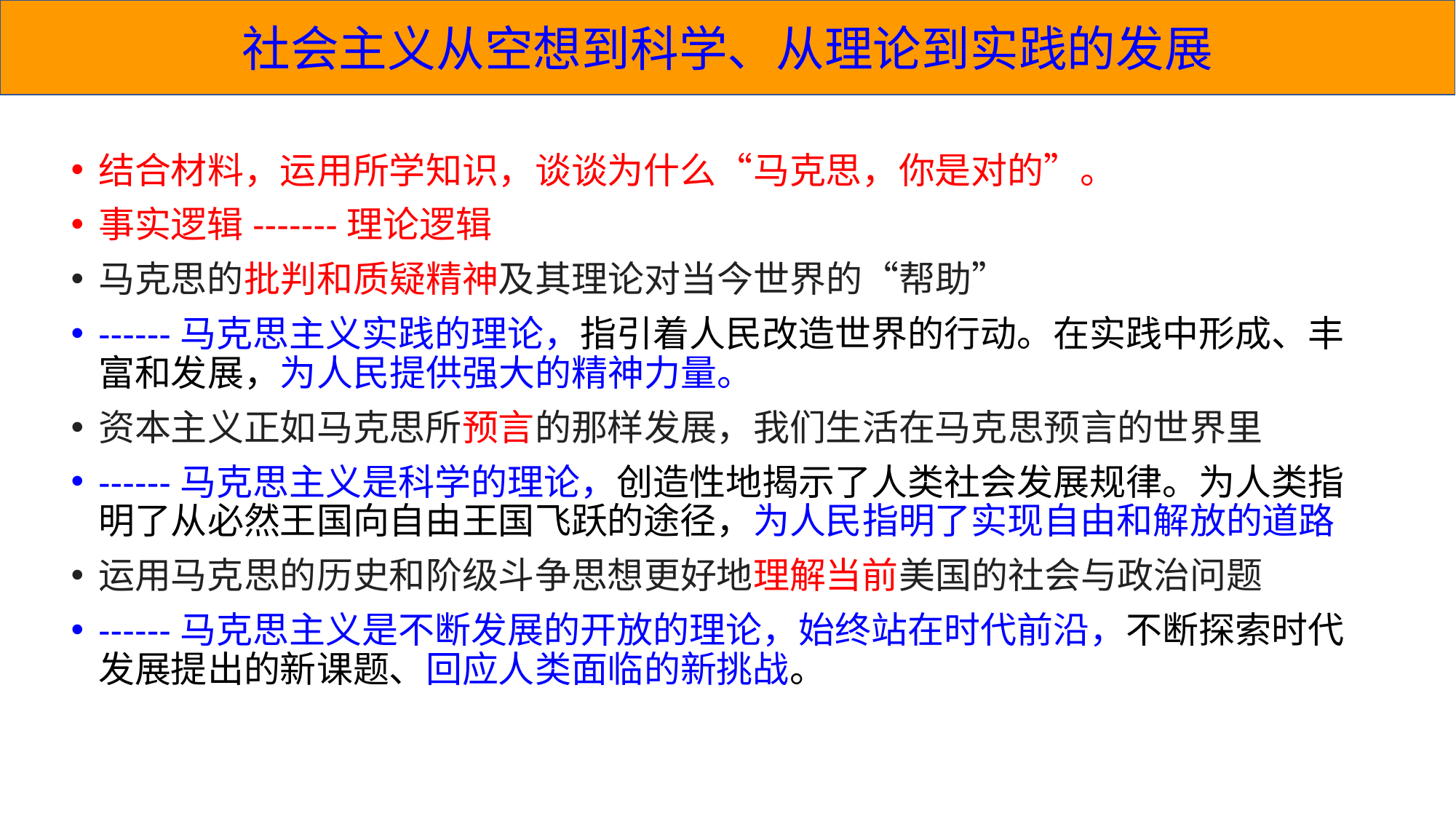

社会主义从空想到科学、从理论到实践的发展
结合材料，运用所学知识，谈谈为什么“马克思，你是对的”。
事实逻辑-------理论逻辑
马克思的批判和质疑精神及其理论对当今世界的“帮助”
------马克思主义实践的理论，指引着人民改造世界的行动。在实践中形成、丰富和发展，为人民提供强大的精神力量。
资本主义正如马克思所预言的那样发展，我们生活在马克思预言的世界里
------马克思主义是科学的理论，创造性地揭示了人类社会发展规律。为人类指明了从必然王国向自由王国飞跃的途径，为人民指明了实现自由和解放的道路
运用马克思的历史和阶级斗争思想更好地理解当前美国的社会与政治问题
------马克思主义是不断发展的开放的理论，始终站在时代前沿，不断探索时代发展提出的新课题、回应人类面临的新挑战。